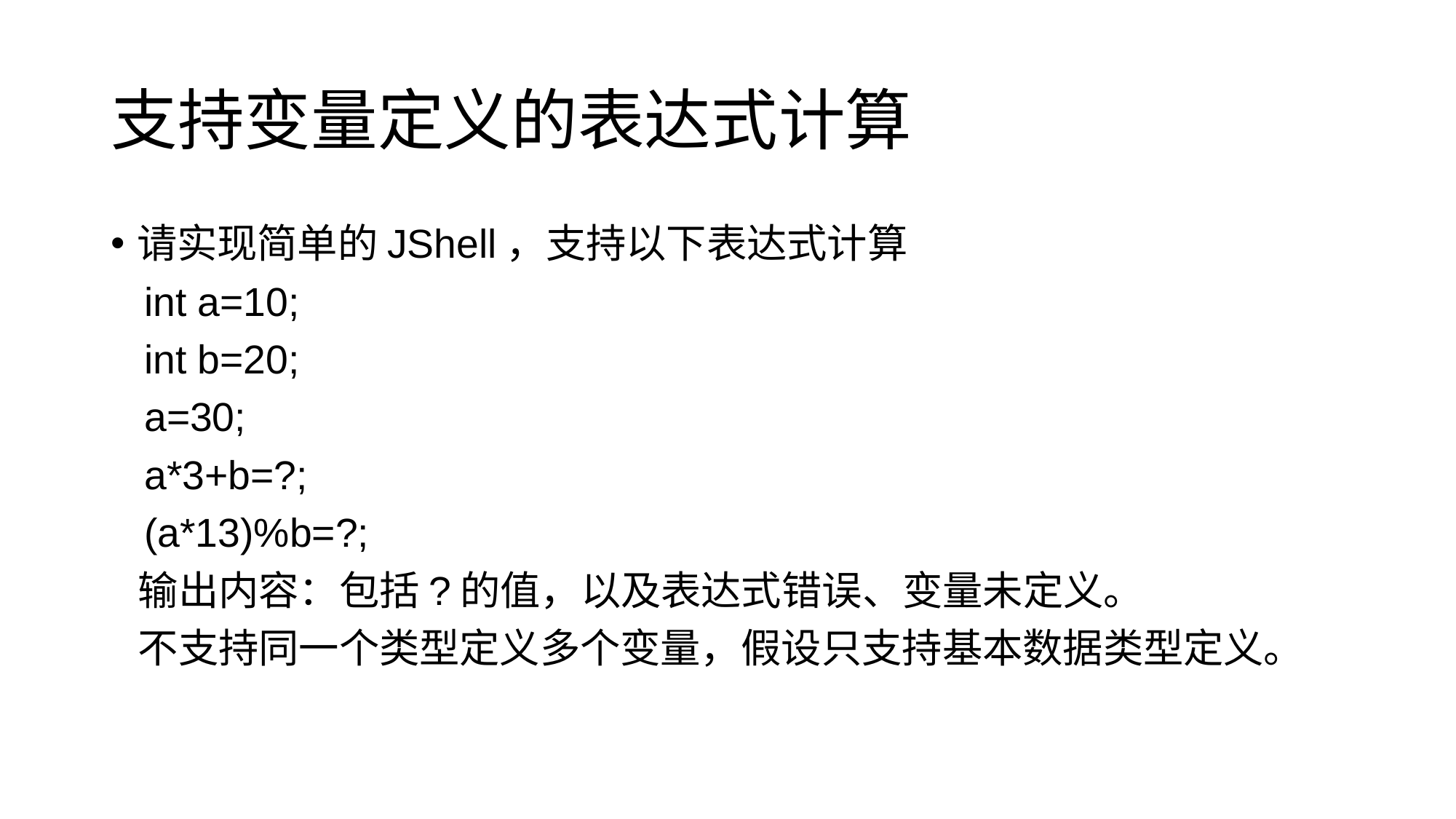

# 支持变量定义的表达式计算
请实现简单的JShell，支持以下表达式计算
   int a=10;
   int b=20;
   a=30;
   a*3+b=?;
   (a*13)%b=?;
  输出内容：包括?的值，以及表达式错误、变量未定义。
  不支持同一个类型定义多个变量，假设只支持基本数据类型定义。